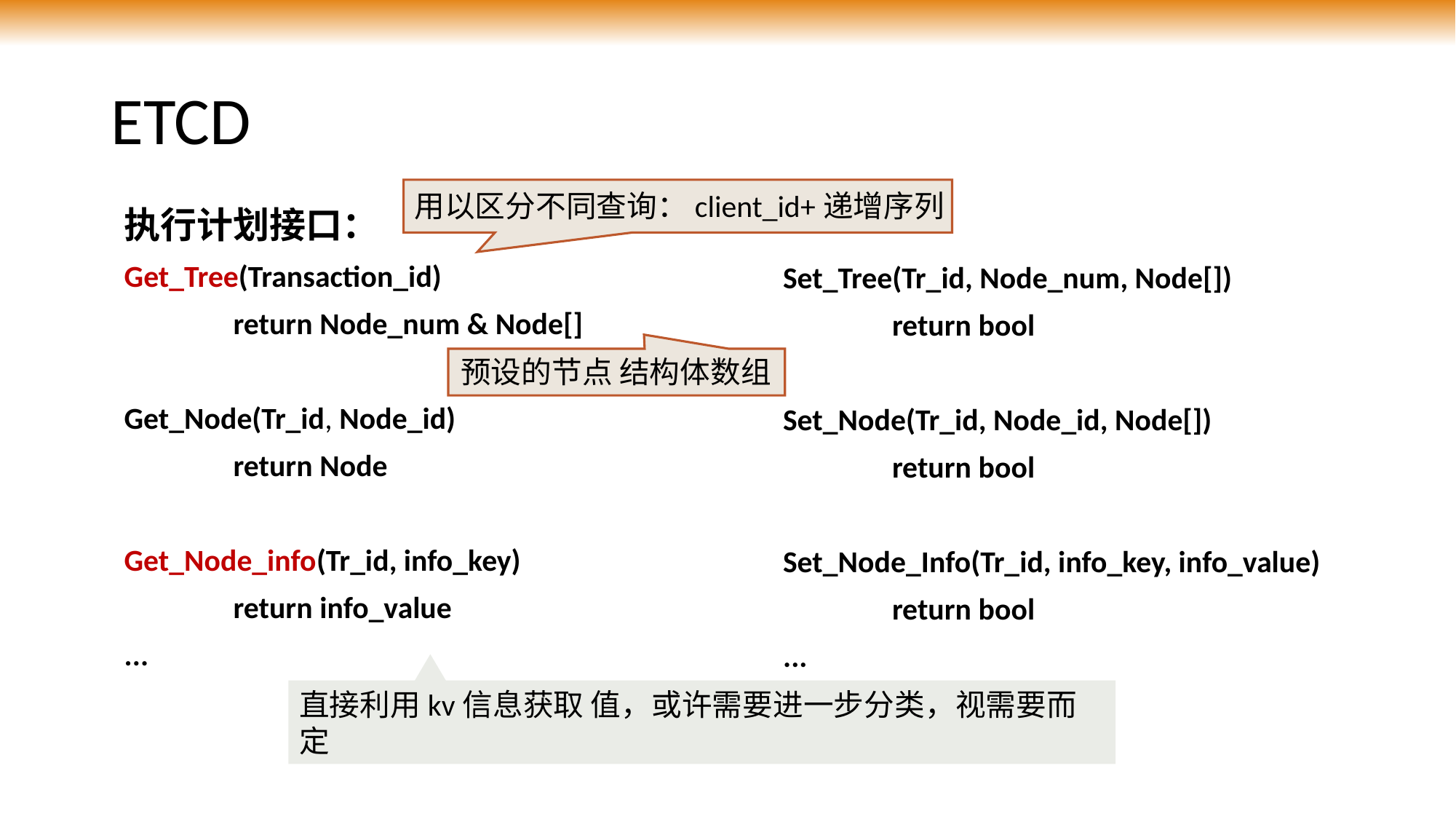

# ETCD

用以区分不同查询：client_id+递增序列
执行计划接口：
Get_Tree(Transaction_id)
	return Node_num & Node[]

Get_Node(Tr_id, Node_id)
	return Node

Get_Node_info(Tr_id, info_key)
	return info_value
...
Set_Tree(Tr_id, Node_num, Node[])
	return bool

Set_Node(Tr_id, Node_id, Node[])
	return bool

Set_Node_Info(Tr_id, info_key, info_value)
	return bool
...
预设的节点 结构体数组

直接利用kv信息获取 值，或许需要进一步分类，视需要而定